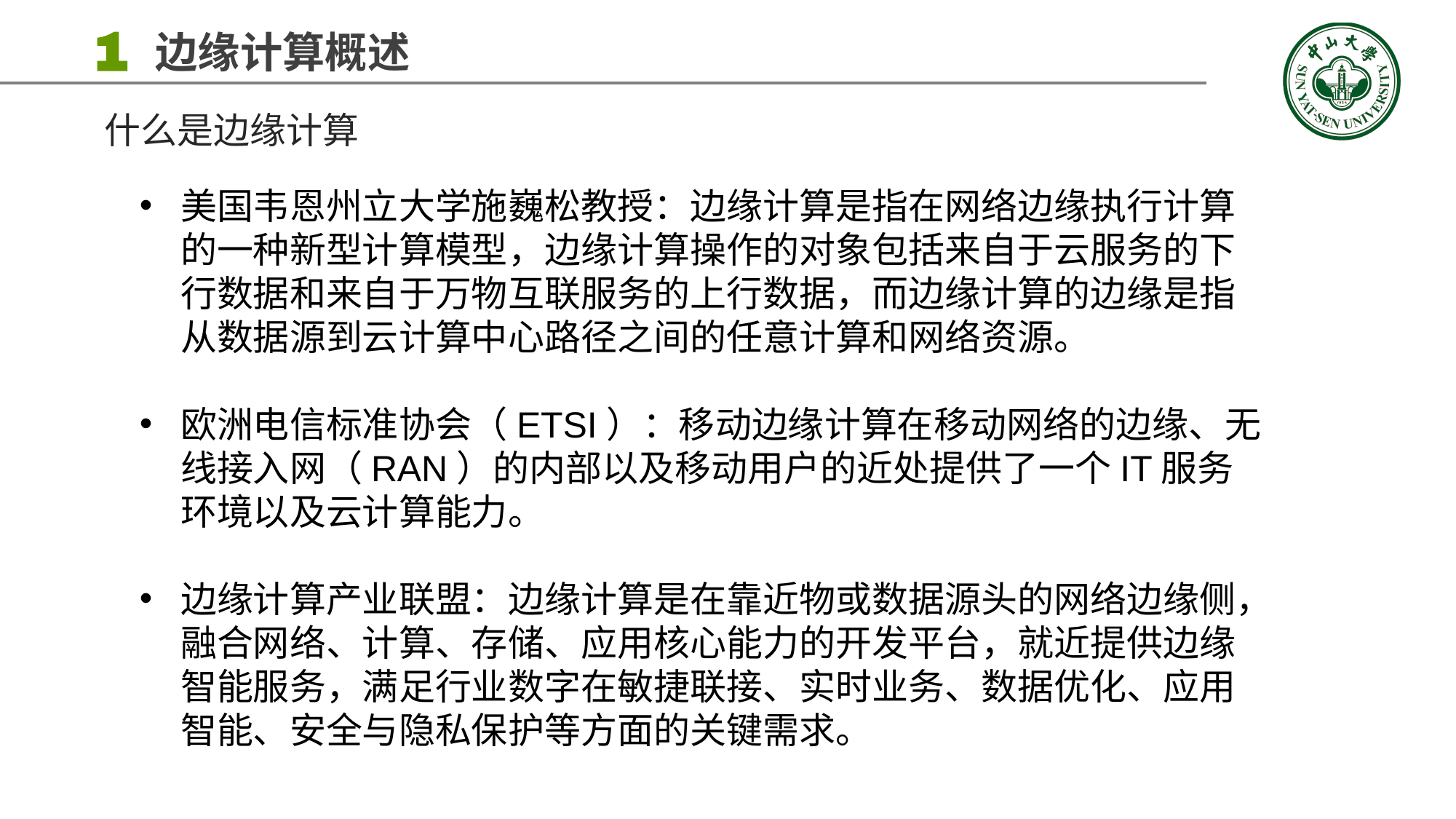

1
边缘计算概述
什么是边缘计算
美国韦恩州立大学施巍松教授：边缘计算是指在网络边缘执行计算的一种新型计算模型，边缘计算操作的对象包括来自于云服务的下行数据和来自于万物互联服务的上行数据，而边缘计算的边缘是指从数据源到云计算中心路径之间的任意计算和网络资源。

欧洲电信标准协会（ETSI）：移动边缘计算在移动网络的边缘、无线接入网（RAN）的内部以及移动用户的近处提供了一个IT服务环境以及云计算能力。

边缘计算产业联盟：边缘计算是在靠近物或数据源头的网络边缘侧，融合网络、计算、存储、应用核心能力的开发平台，就近提供边缘智能服务，满足行业数字在敏捷联接、实时业务、数据优化、应用智能、安全与隐私保护等方面的关键需求。